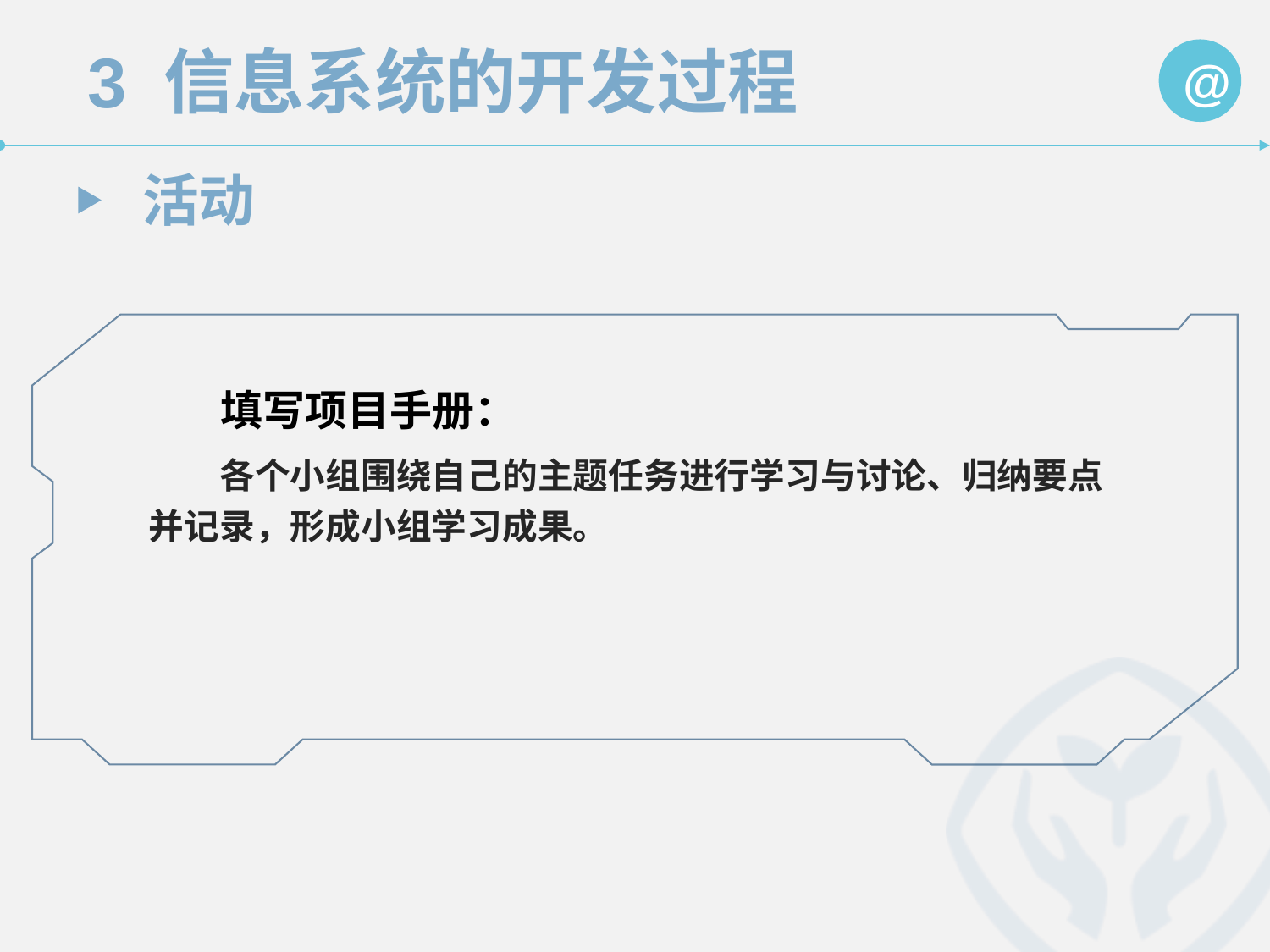

活动

　　填写项目手册：
　　各个小组围绕自己的主题任务进行学习与讨论、归纳要点并记录，形成小组学习成果。